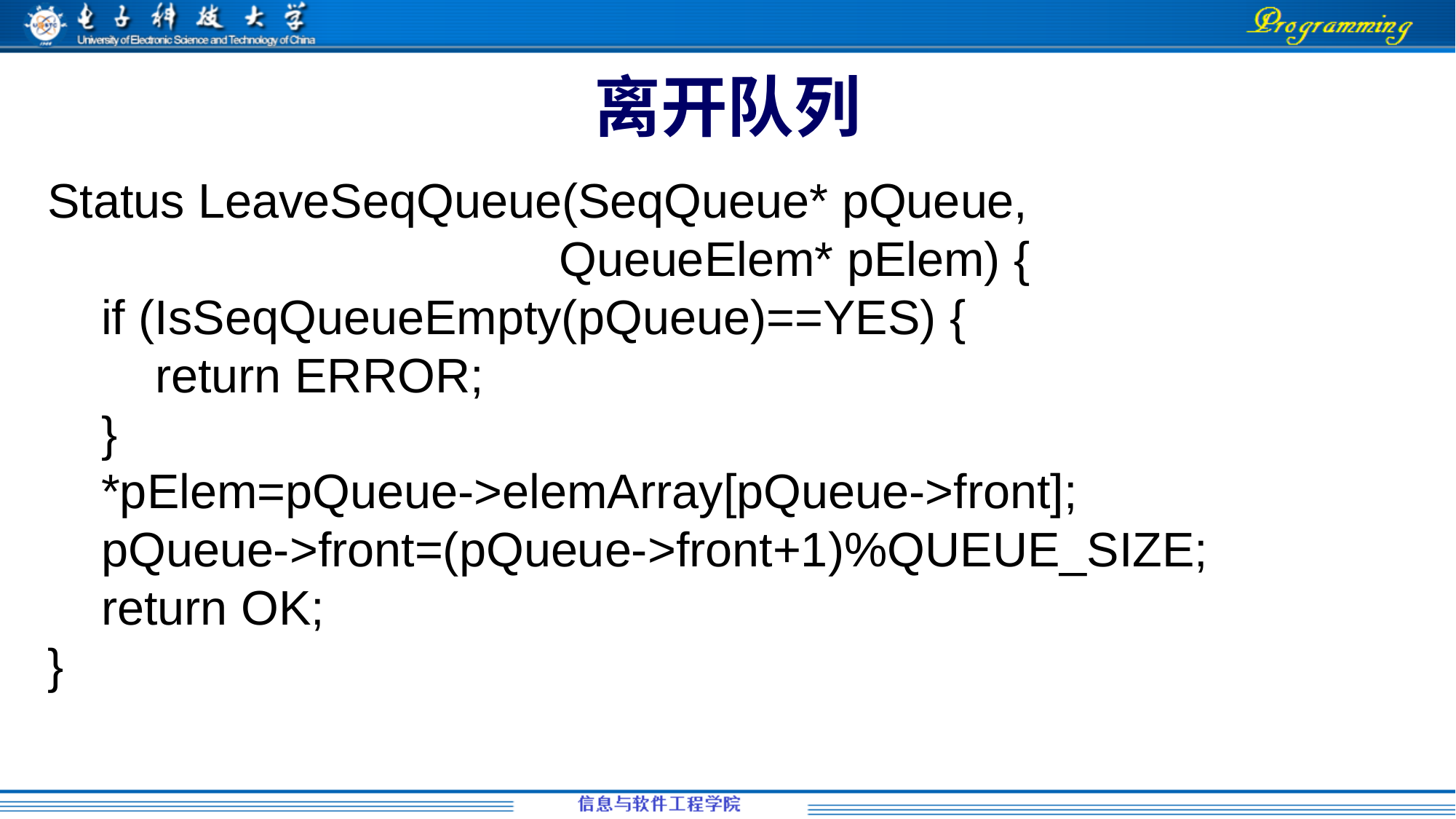

# 离开队列
Status LeaveSeqQueue(SeqQueue* pQueue,
                                      QueueElem* pElem) {
    if (IsSeqQueueEmpty(pQueue)==YES) {
        return ERROR;
    }
    *pElem=pQueue->elemArray[pQueue->front];
    pQueue->front=(pQueue->front+1)%QUEUE_SIZE;
    return OK;
}